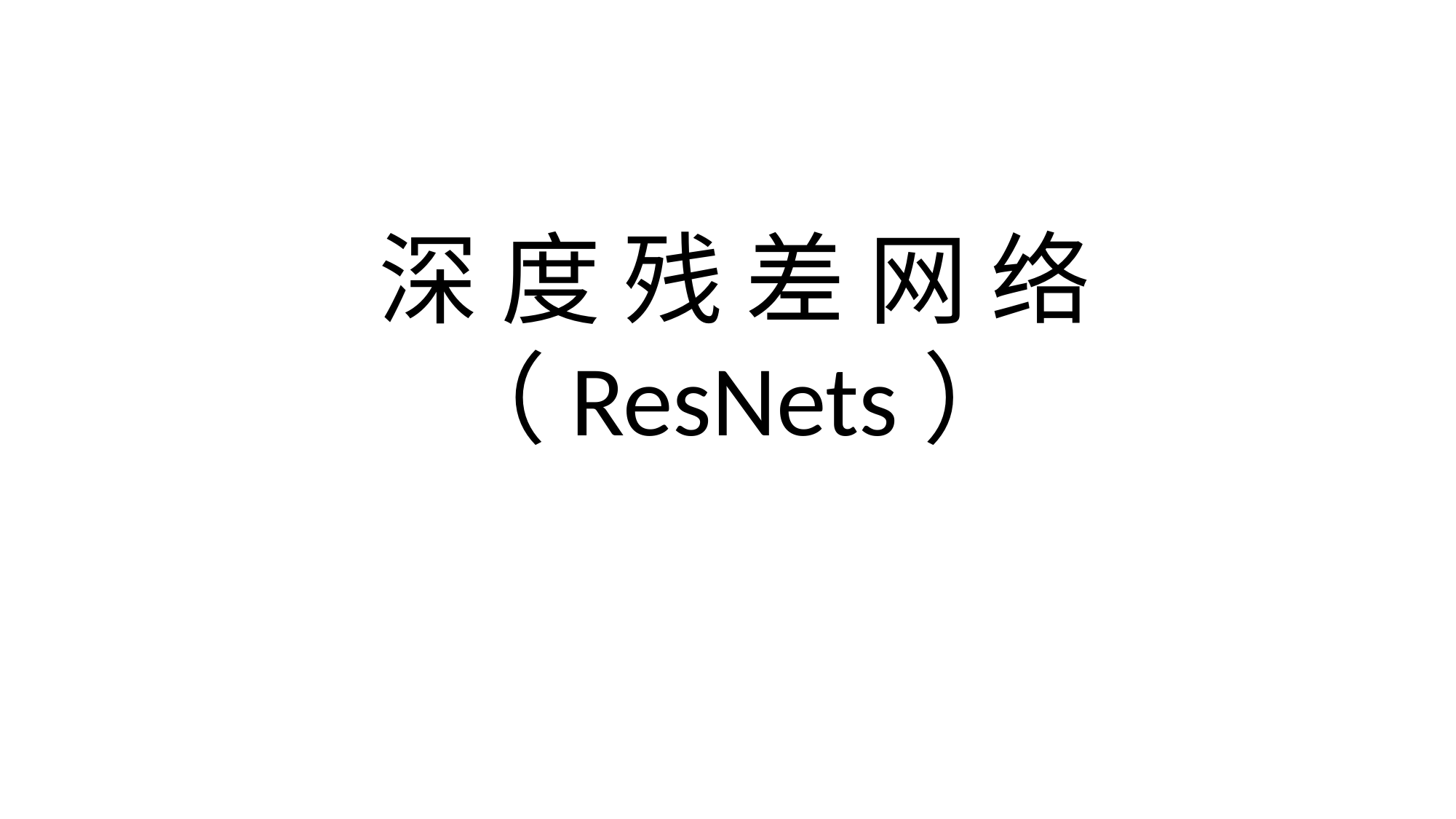

深 度 残 差 网 络
（ResNets）